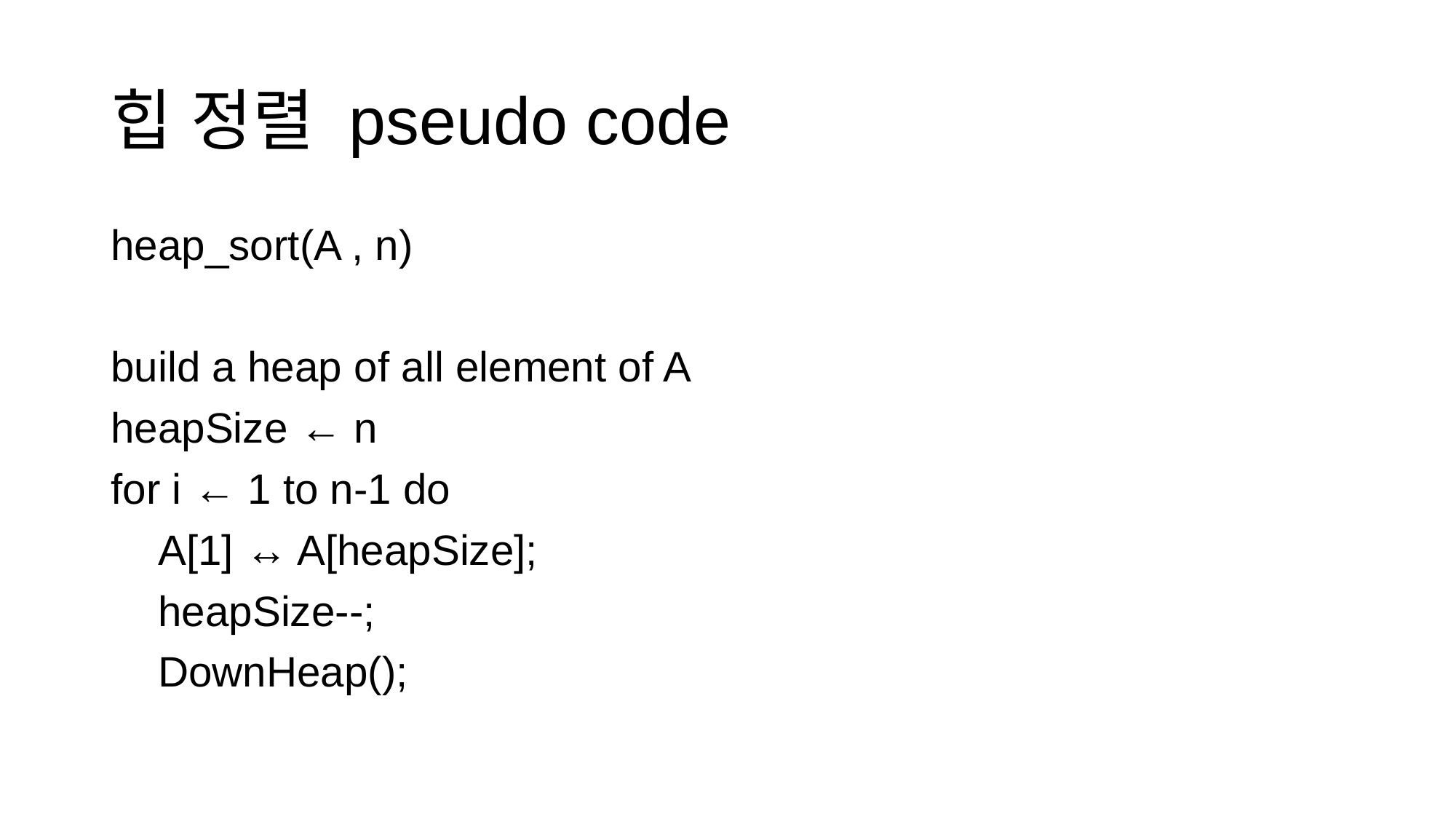

# 힙 정렬 pseudo code
heap_sort(A , n)

build a heap of all element of A
heapSize ← n
for i ← 1 to n-1 do
    A[1] ↔ A[heapSize];
    heapSize--;
    DownHeap();